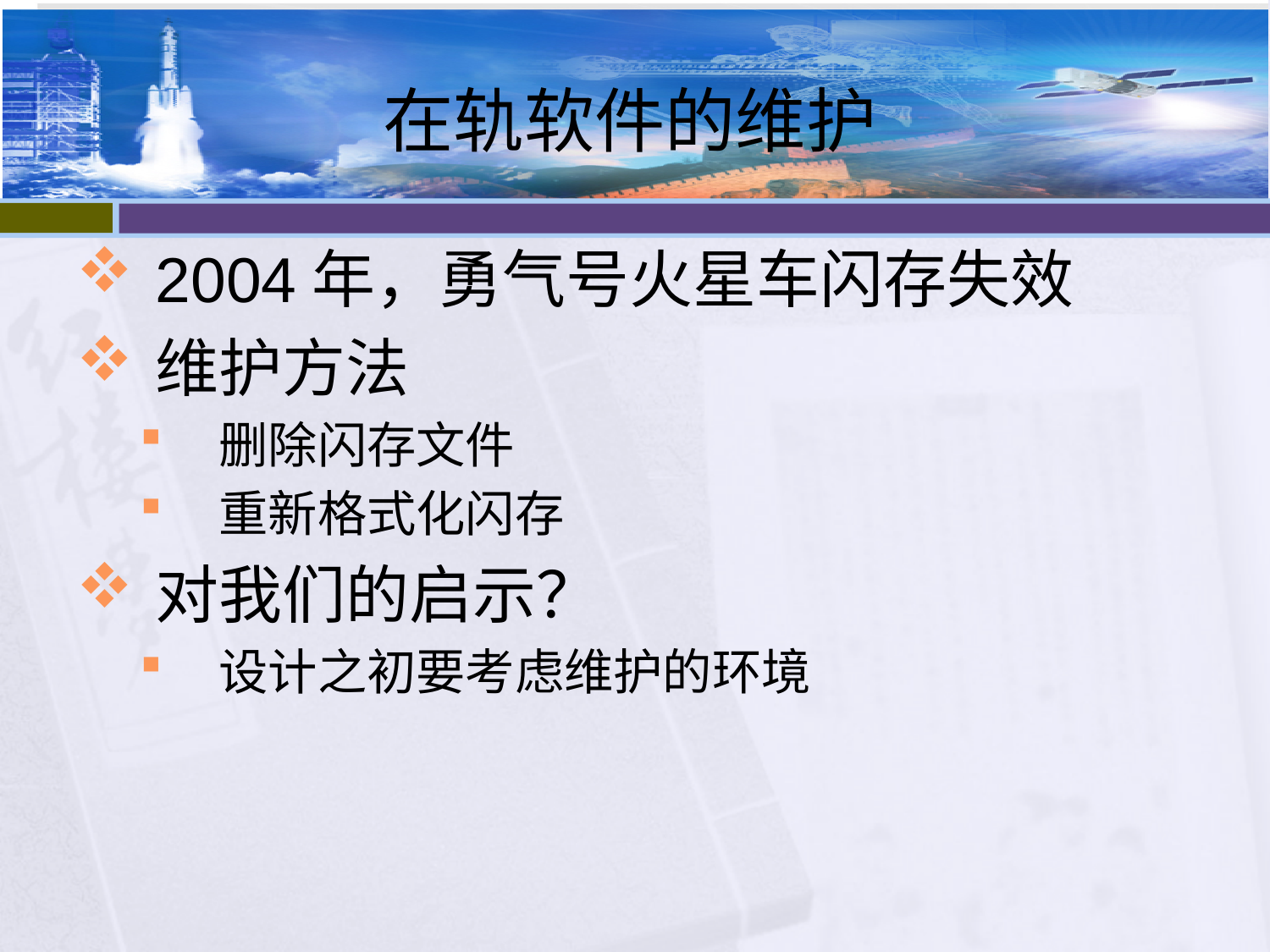

# 在轨软件的维护

2004年，勇气号火星车闪存失效
维护方法
删除闪存文件
重新格式化闪存
对我们的启示？
设计之初要考虑维护的环境